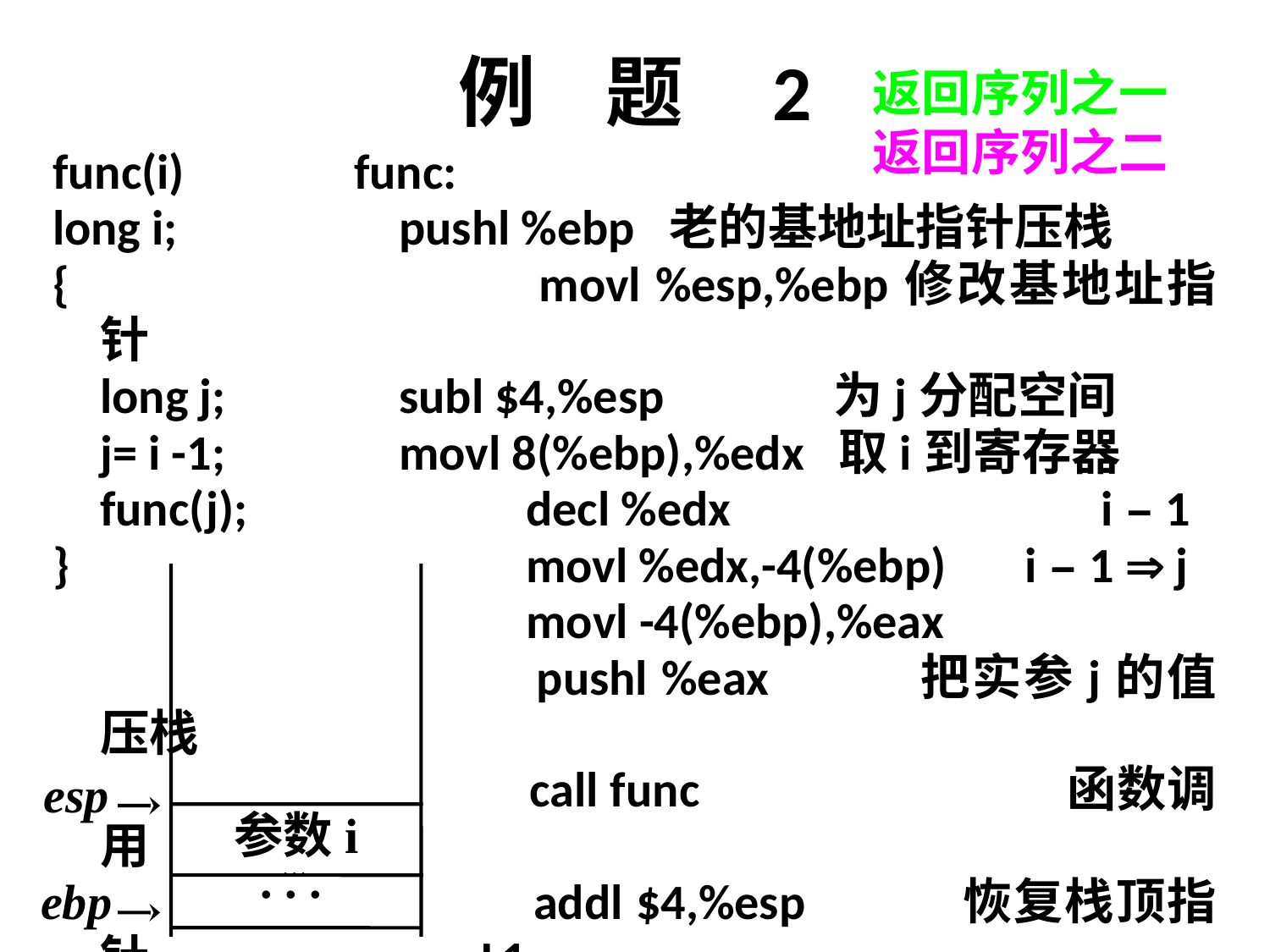

# 例    题    2
返回序列之一
返回序列之二
func(i)		func:
long i;		    pushl %ebp  老的基地址指针压栈
{				    movl %esp,%ebp修改基地址指针
	long j;		    subl $4,%esp              为j分配空间
	j= i -1;		    movl 8(%ebp),%edx  取i到寄存器
	func(j);		    decl %edx                                 i – 1
}				    movl %edx,-4(%ebp)       i – 1 ⇒ j
				    movl -4(%ebp),%eax
				    pushl %eax 	  把实参j的值压栈
				    call func			     函数调用
				    addl $4,%esp           恢复栈顶指针			L1:
				     leave  即 mov ebp, esp; pop ebp
				     ret      即 pop eip(下条指令地址）

esp

参数i

. . .
. . .
ebp